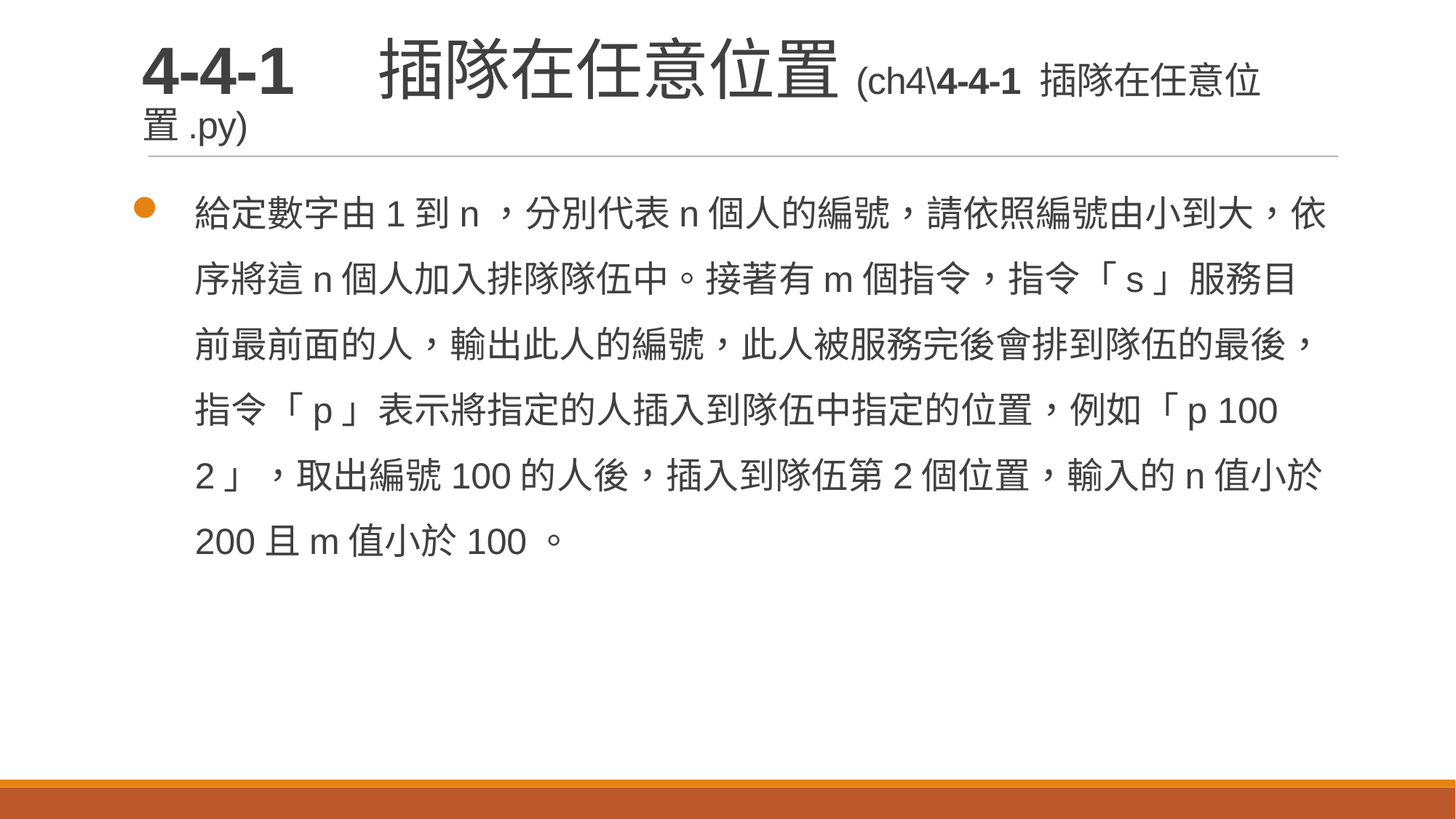

# 4-4-1　插隊在任意位置(ch4\4-4-1 插隊在任意位置.py)
給定數字由1到n，分別代表n個人的編號，請依照編號由小到大，依序將這n個人加入排隊隊伍中。接著有m個指令，指令「s」服務目前最前面的人，輸出此人的編號，此人被服務完後會排到隊伍的最後，指令「p」表示將指定的人插入到隊伍中指定的位置，例如「p 100 2」，取出編號100的人後，插入到隊伍第2個位置，輸入的n值小於200且m值小於100。